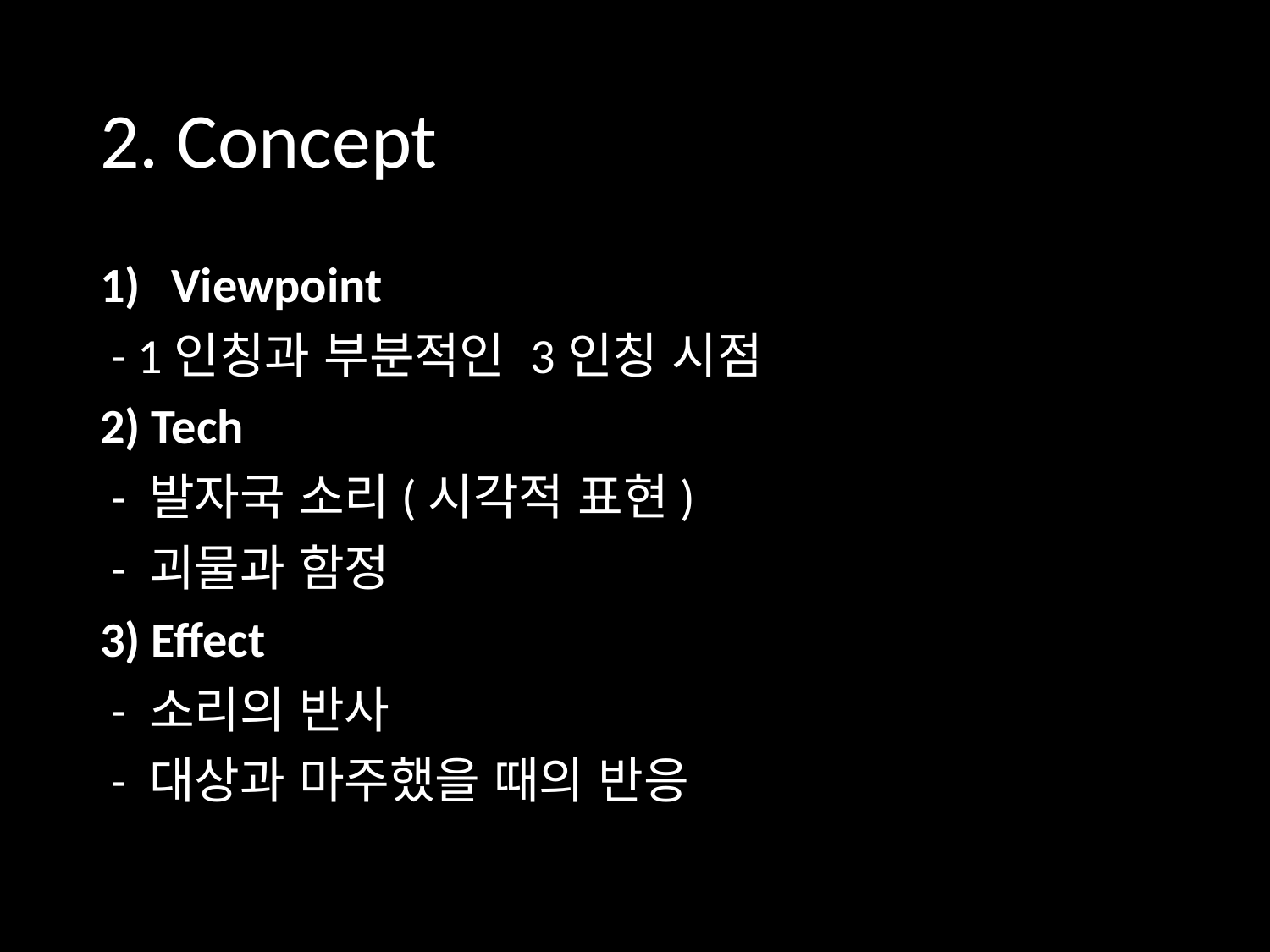

# 2. Concept
Viewpoint
 - 1인칭과 부분적인 3인칭 시점
2) Tech
 - 발자국 소리(시각적 표현)
 - 괴물과 함정
3) Effect
 - 소리의 반사
 - 대상과 마주했을 때의 반응